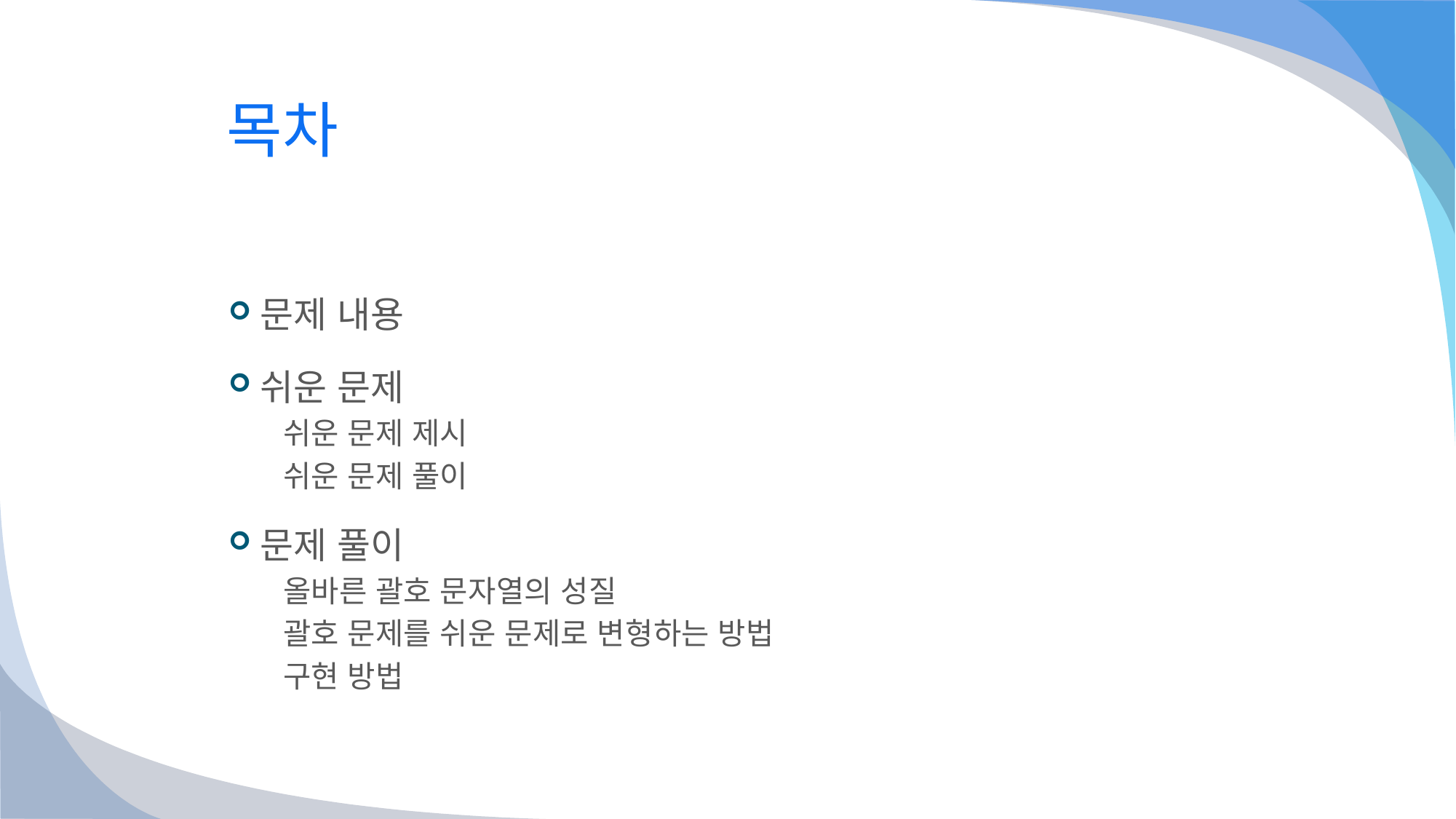

# 목차
문제 내용
쉬운 문제
쉬운 문제 제시
쉬운 문제 풀이
문제 풀이
올바른 괄호 문자열의 성질
괄호 문제를 쉬운 문제로 변형하는 방법
구현 방법